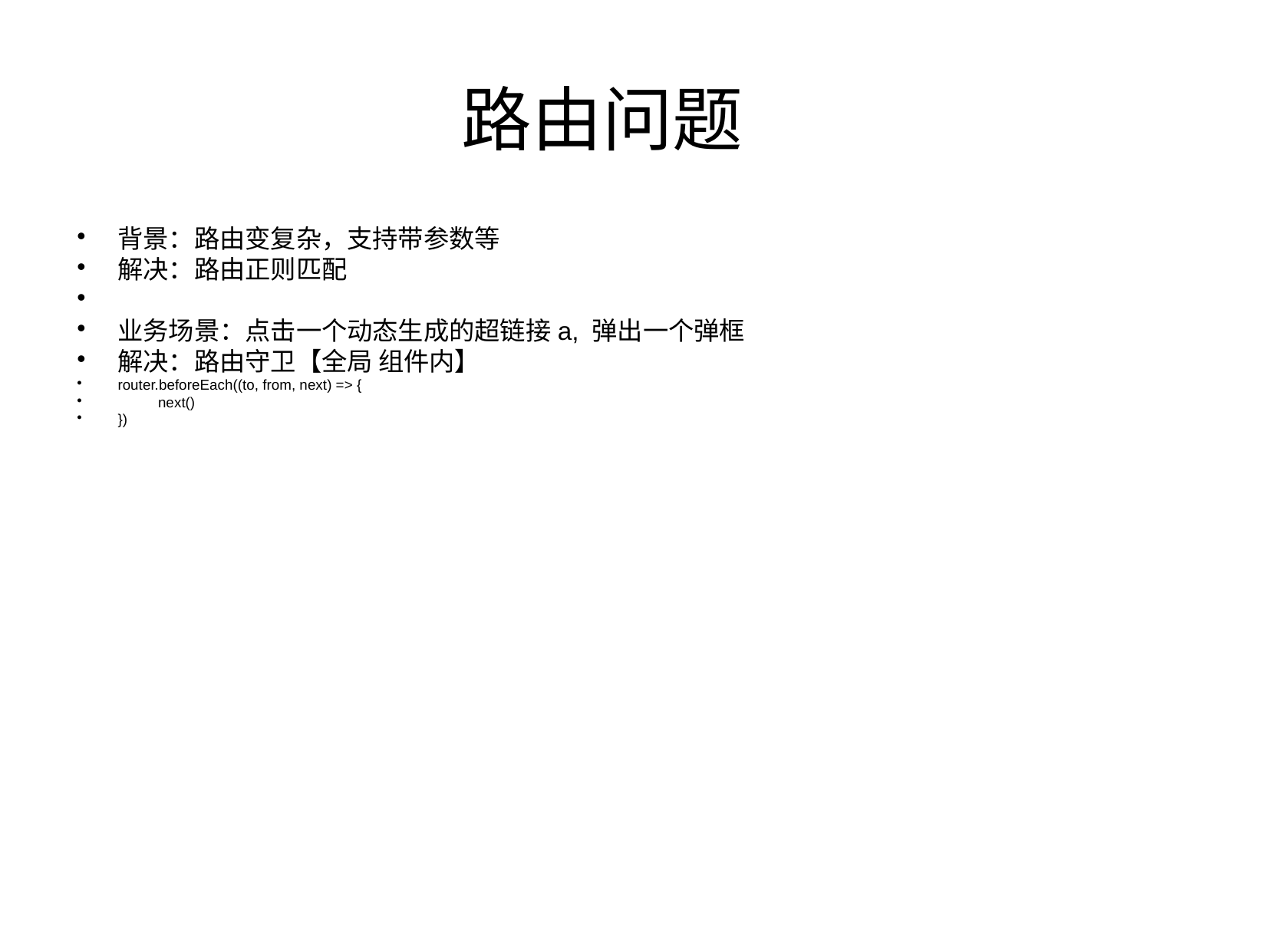

路由问题
背景：路由变复杂，支持带参数等
解决：路由正则匹配

业务场景：点击一个动态生成的超链接a, 弹出一个弹框
解决：路由守卫【全局 组件内】
router.beforeEach((to, from, next) => {
          next()
})